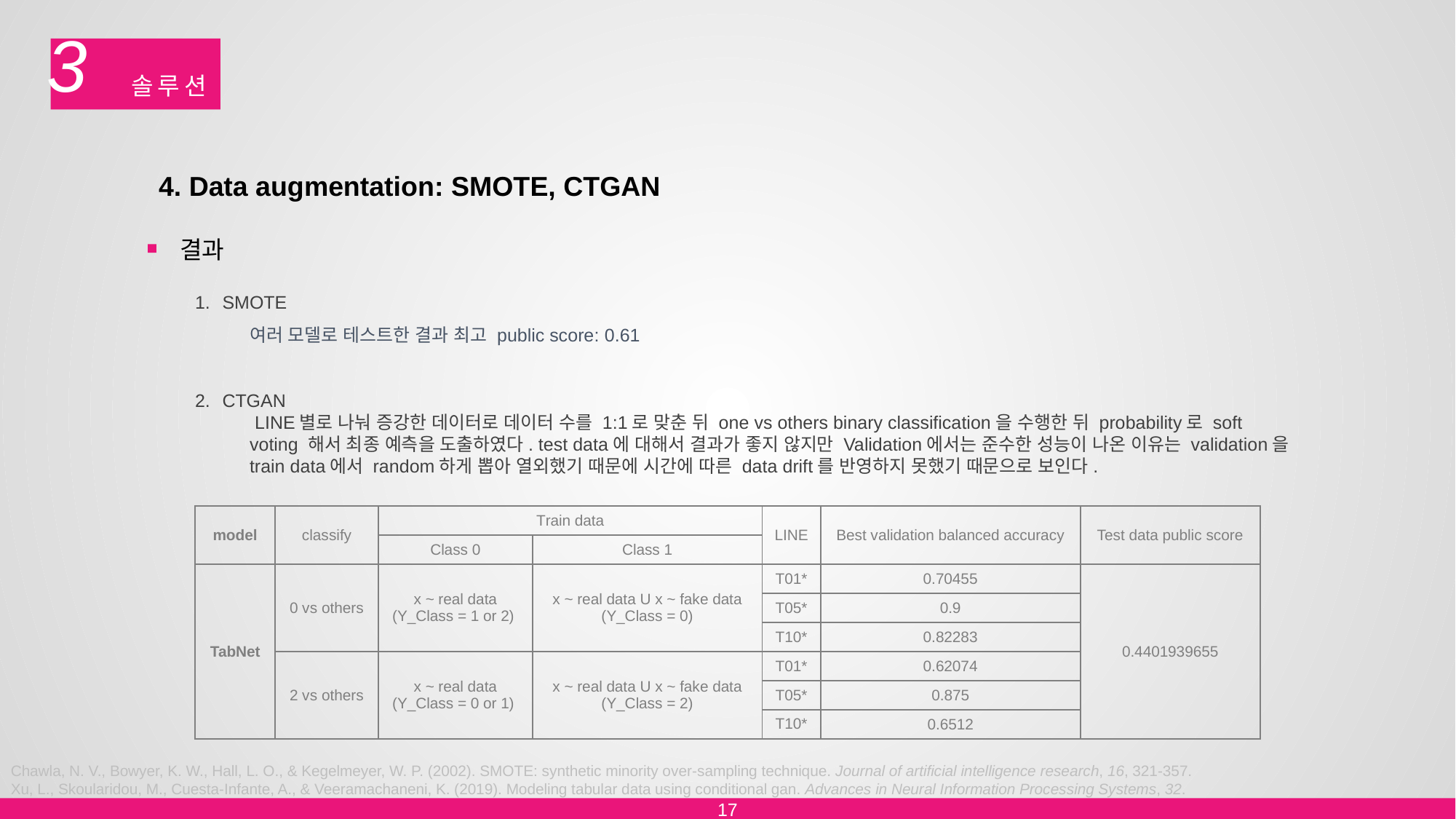

3

# 솔루션
4. Data augmentation: SMOTE, CTGAN
결과

SMOTE
여러 모델로 테스트한 결과 최고 public score: 0.61

CTGAN
 LINE별로 나눠 증강한 데이터로 데이터 수를 1:1로 맞춘 뒤 one vs others binary classification을 수행한 뒤 probability로 soft voting 해서 최종 예측을 도출하였다. test data에 대해서 결과가 좋지 않지만 Validation에서는 준수한 성능이 나온 이유는 validation을 train data에서 random하게 뽑아 열외했기 때문에 시간에 따른 data drift를 반영하지 못했기 때문으로 보인다.

| model | classify | Train data |  | LINE | Best validation balanced accuracy | Test data public score |
| --- | --- | --- | --- | --- | --- | --- |
|  |  | Class 0 | Class 1 |  |  |  |
| TabNet | 0 vs others | x ~ real data (Y\_Class = 1 or 2) | x ~ real data U x ~ fake data (Y\_Class = 0) | T01\* | 0.70455 | 0.4401939655 |
|  |  |  |  | T05\* | 0.9 |  |
|  |  |  |  | T10\* | 0.82283 |  |
|  | 2 vs others | x ~ real data (Y\_Class = 0 or 1) | x ~ real data U x ~ fake data (Y\_Class = 2) | T01\* | 0.62074 | 0.66667 |
|  |  |  |  | T05\* | 0.875 |  |
|  |  |  |  | T10\* | 0.6512 |  |
Chawla, N. V., Bowyer, K. W., Hall, L. O., & Kegelmeyer, W. P. (2002). SMOTE: synthetic minority over-sampling technique. Journal of artificial intelligence research, 16, 321-357.
Xu, L., Skoularidou, M., Cuesta-Infante, A., & Veeramachaneni, K. (2019). Modeling tabular data using conditional gan. Advances in Neural Information Processing Systems, 32.
17